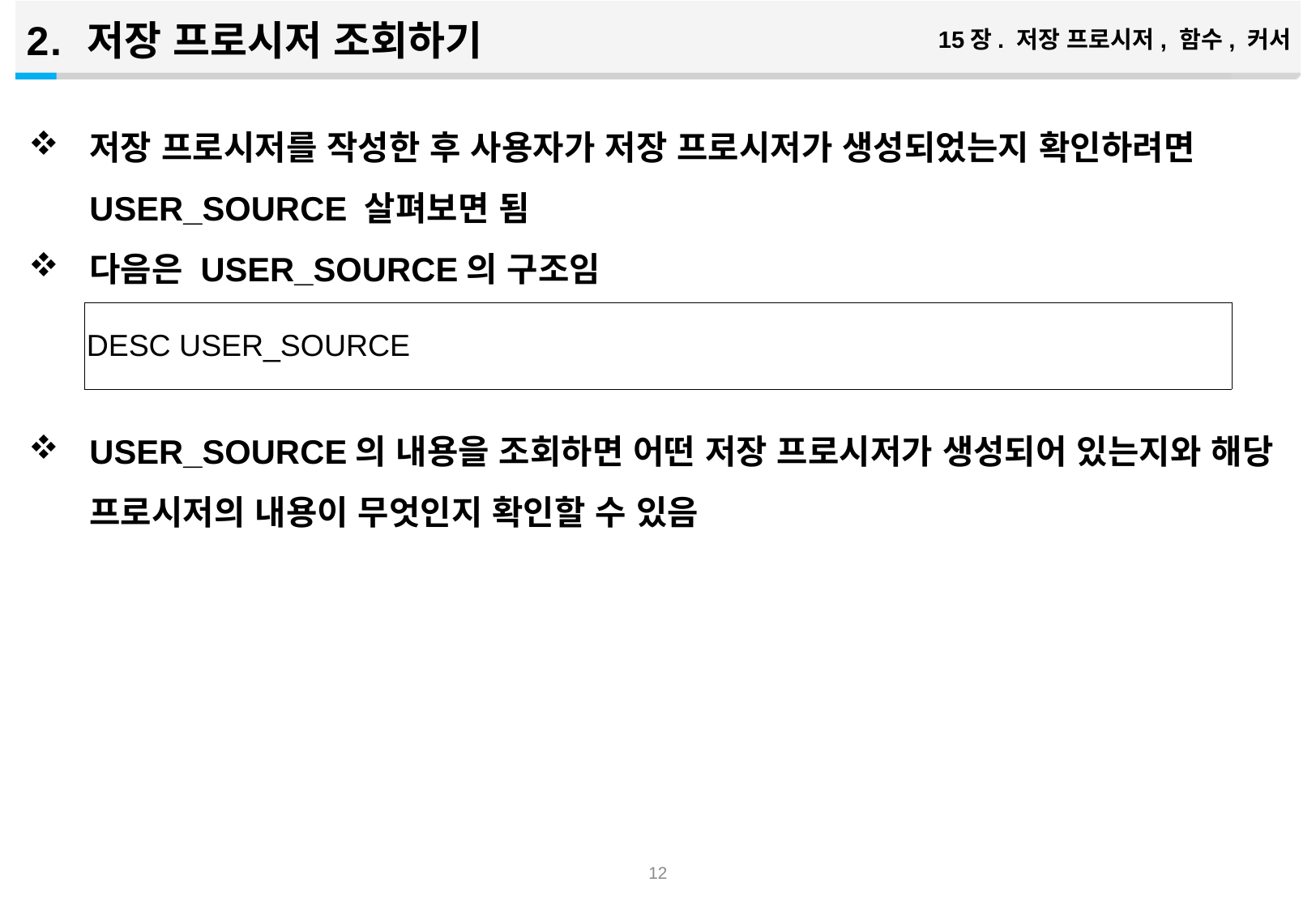

저장 프로시저 조회하기
15장. 저장 프로시저, 함수, 커서
저장 프로시저를 작성한 후 사용자가 저장 프로시저가 생성되었는지 확인하려면 USER_SOURCE 살펴보면 됨
다음은 USER_SOURCE의 구조임

USER_SOURCE의 내용을 조회하면 어떤 저장 프로시저가 생성되어 있는지와 해당 프로시저의 내용이 무엇인지 확인할 수 있음
| DESC USER\_SOURCE |
| --- |
12